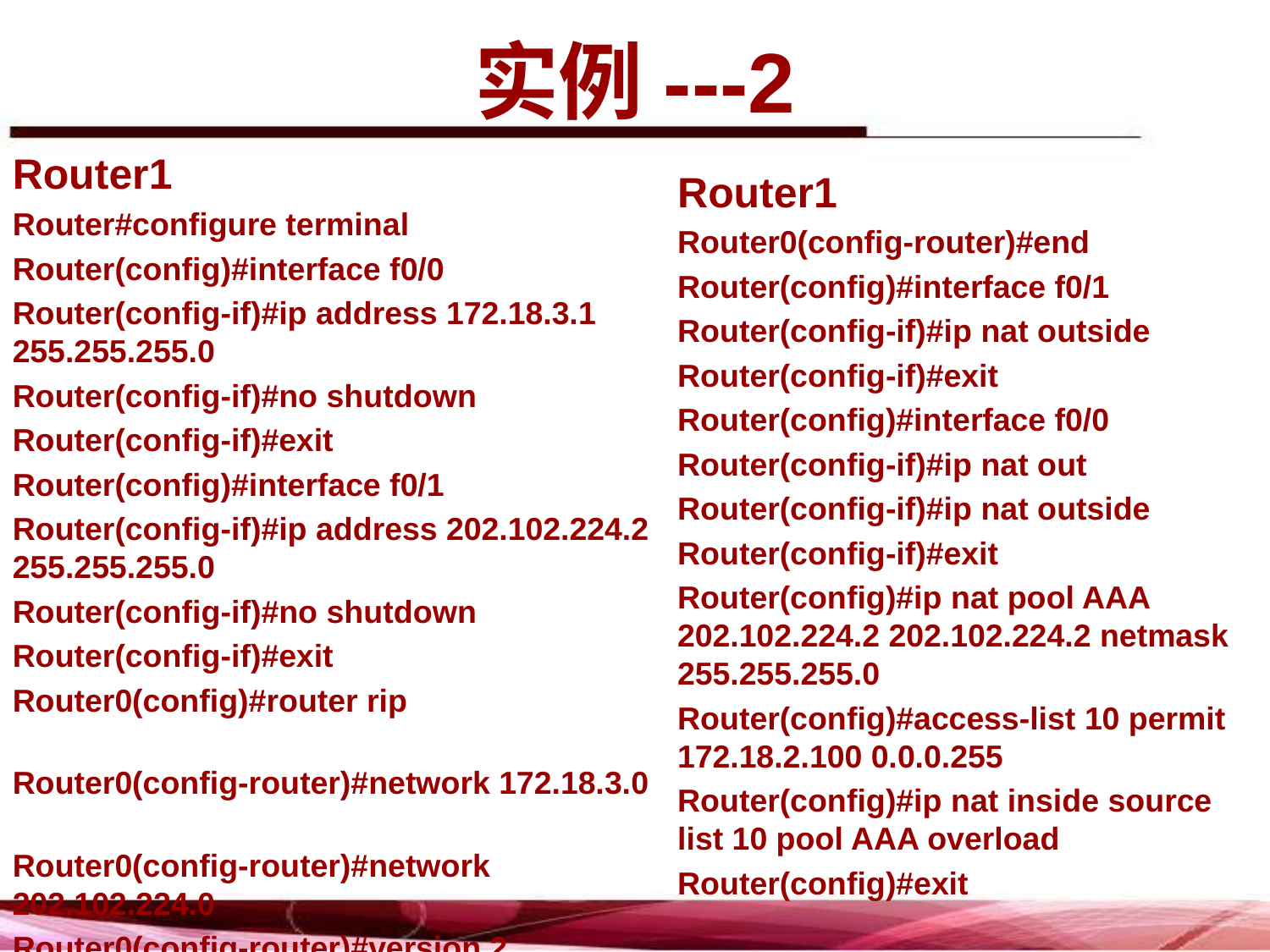

实例---2
Router1
Router#configure terminal
Router(config)#interface f0/0
Router(config-if)#ip address 172.18.3.1 255.255.255.0
Router(config-if)#no shutdown
Router(config-if)#exit
Router(config)#interface f0/1
Router(config-if)#ip address 202.102.224.2 255.255.255.0
Router(config-if)#no shutdown
Router(config-if)#exit
Router0(config)#router rip
Router0(config-router)#network 172.18.3.0
Router0(config-router)#network 202.102.224.0
Router0(config-router)#version 2

Router1
Router0(config-router)#end
Router(config)#interface f0/1
Router(config-if)#ip nat outside
Router(config-if)#exit
Router(config)#interface f0/0
Router(config-if)#ip nat out
Router(config-if)#ip nat outside
Router(config-if)#exit
Router(config)#ip nat pool AAA 202.102.224.2 202.102.224.2 netmask 255.255.255.0
Router(config)#access-list 10 permit 172.18.2.100 0.0.0.255
Router(config)#ip nat inside source list 10 pool AAA overload
Router(config)#exit